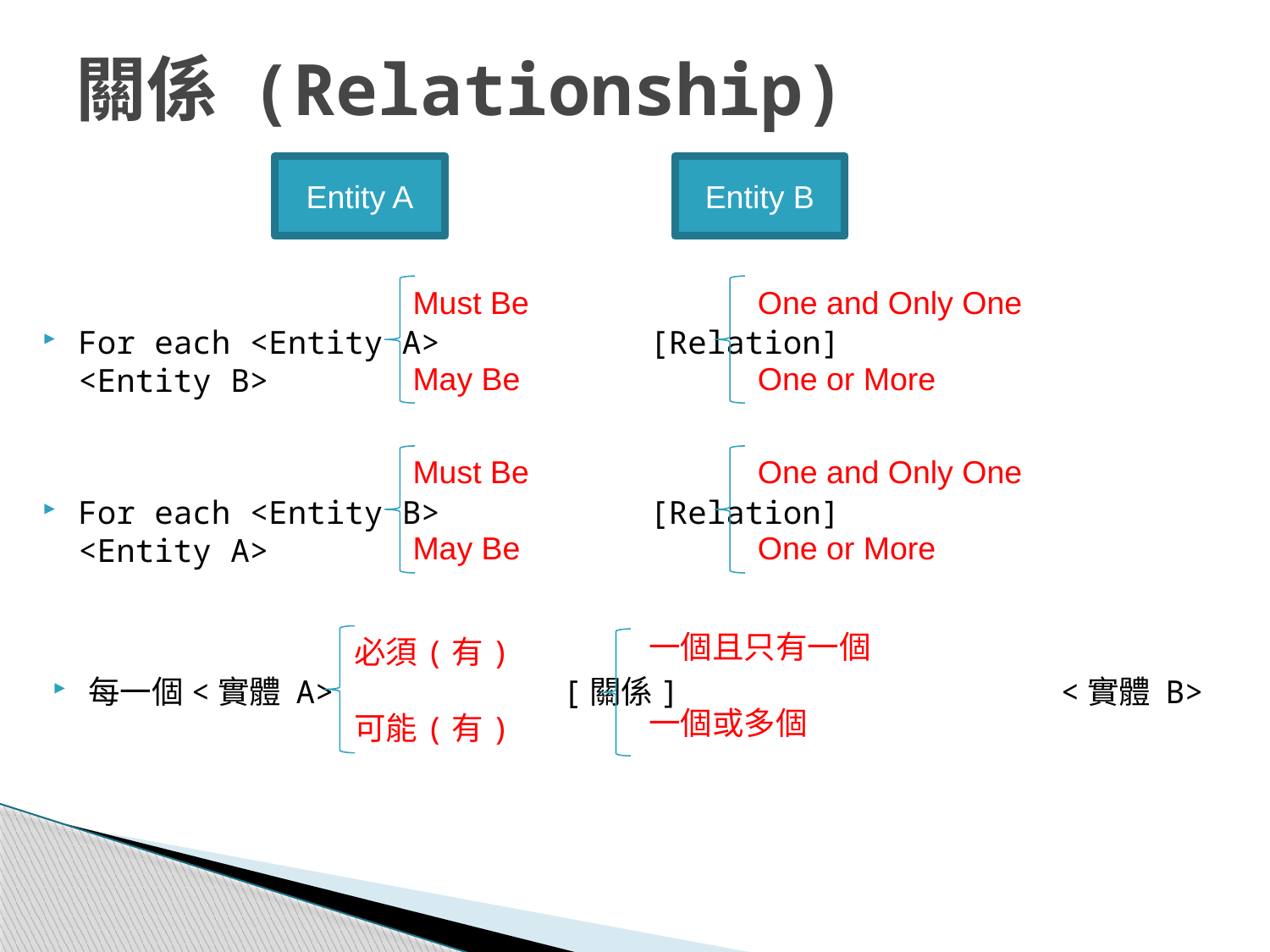

# 關係 (Relationship)
Entity A
Entity B

Must Be

May Be

One and Only One

One or More
For each <Entity A>           [Relation]                      <Entity B>

Must Be

May Be

One and Only One

One or More
For each <Entity B>           [Relation]                      <Entity A>

一個且只有一個

一個或多個

必須(有)

可能(有)

每一個<實體 A>            [關係]                    <實體 B>